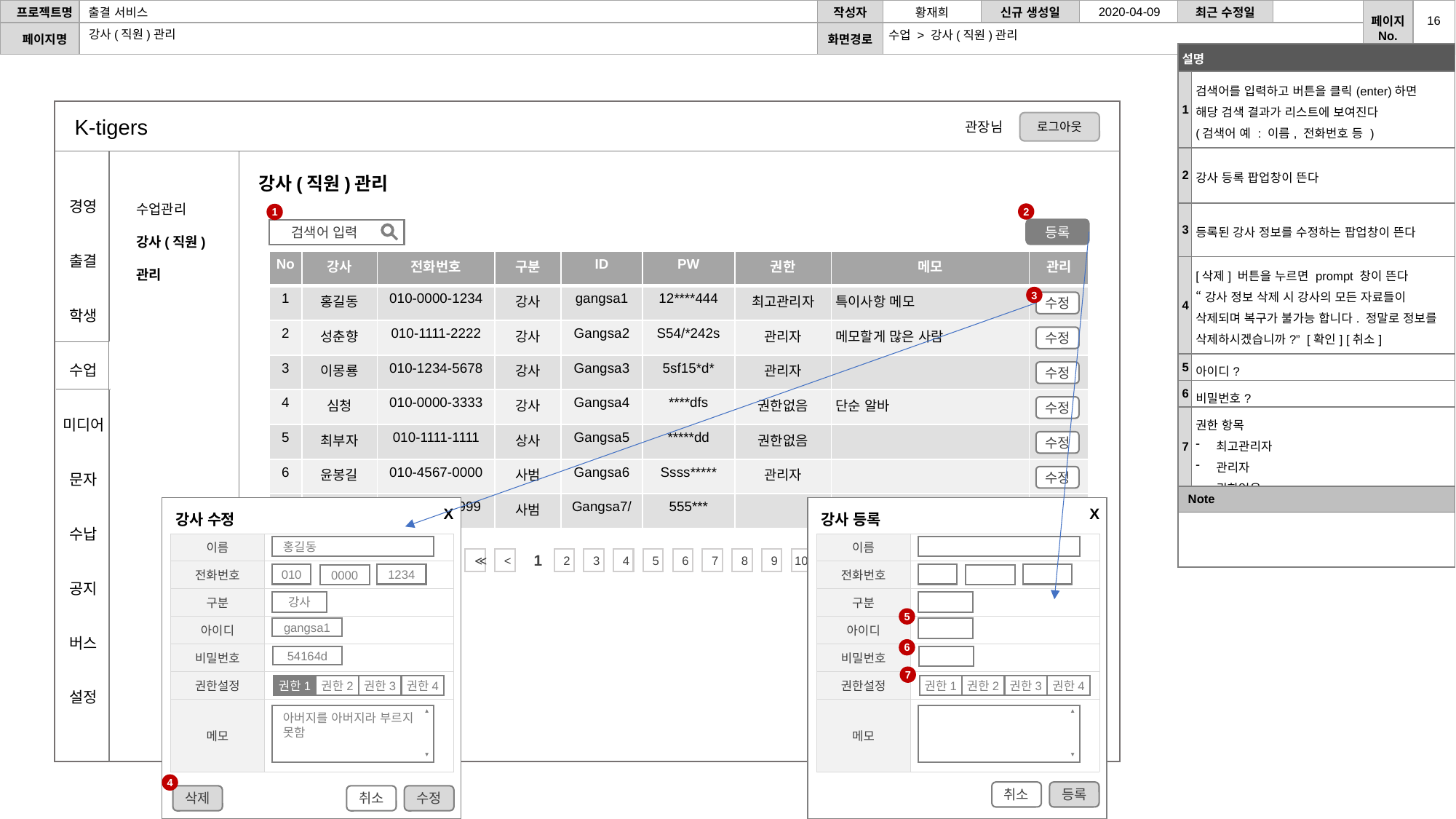

2020-04-09
16
강사(직원)관리
수업 > 강사(직원)관리
| 설명 |  |
| --- | --- |
| 1 | 검색어를 입력하고 버튼을 클릭(enter)하면 해당 검색 결과가 리스트에 보여진다 (검색어 예 : 이름, 전화번호 등 ) |
| 2 | 강사 등록 팝업창이 뜬다 |
| 3 | 등록된 강사 정보를 수정하는 팝업창이 뜬다 |
| 4 | [삭제] 버튼을 누르면 prompt 창이 뜬다 “강사 정보 삭제 시 강사의 모든 자료들이 삭제되며 복구가 불가능 합니다. 정말로 정보를 삭제하시겠습니까?” [확인] [취소] |
| 5 | 아이디? |
| 6 | 비밀번호? |
| 7 | 권한 항목 최고관리자 관리자 권한없음 |
| Note |  |
|  |  |

K-tigers
로그아웃
관장님
강사(직원)관리
수업관리
강사(직원)관리
경영

출결

학생

수업

미디어

문자

수납

공지

버스

설정

2
1
등록
     검색어 입력

| No | 강사 | 전화번호 | 구분 | ID | PW | 권한 | 메모 | 관리 |
| --- | --- | --- | --- | --- | --- | --- | --- | --- |
| 1 | 홍길동 | 010-0000-1234 | 강사 | gangsa1 | 12\*\*\*\*444 | 최고관리자 | 특이사항 메모 |  |
| 2 | 성춘향 | 010-1111-2222 | 강사 | Gangsa2 | S54/\*242s | 관리자 | 메모할게 많은 사람 |  |
| 3 | 이몽룡 | 010-1234-5678 | 강사 | Gangsa3 | 5sf15\*d\* | 관리자 |  |  |
| 4 | 심청 | 010-0000-3333 | 강사 | Gangsa4 | \*\*\*\*dfs | 권한없음 | 단순 알바 |  |
| 5 | 최부자 | 010-1111-1111 | 상사 | Gangsa5 | \*\*\*\*\*dd | 권한없음 |  |  |
| 6 | 윤봉길 | 010-4567-0000 | 사범 | Gangsa6 | Ssss\*\*\*\*\* | 관리자 |  |  |
| 7 | 김구 | 010-1111-9999 | 사범 | Gangsa7/ | 555\*\*\* |  |  |  |
3
수정
수정
수정
수정
수정
수정

X
X
수정
수정
강사 수정
강사 등록
| 이름 |  |
| --- | --- |
| 전화번호 |  |
| 구분 |  |
| 아이디 |  |
| 비밀번호 |  |
| 권한설정 |  |
| 메모 |  |
| 이름 |  |
| --- | --- |
| 전화번호 |  |
| 구분 |  |
| 아이디 |  |
| 비밀번호 |  |
| 권한설정 |  |
| 메모 |  |
홍길동

>
≫
≪
<
1
2
3
4
5
6
7
8
9
10
>
≫
010
1234

0000

강사

5

gangsa1
6

54164d
7
권한4
권한4
권한1
권한3
권한1
권한3
권한2
권한2
▲

▼
▲

▼
아버지를 아버지라 부르지 못함

4
취소
등록
삭제
취소
수정